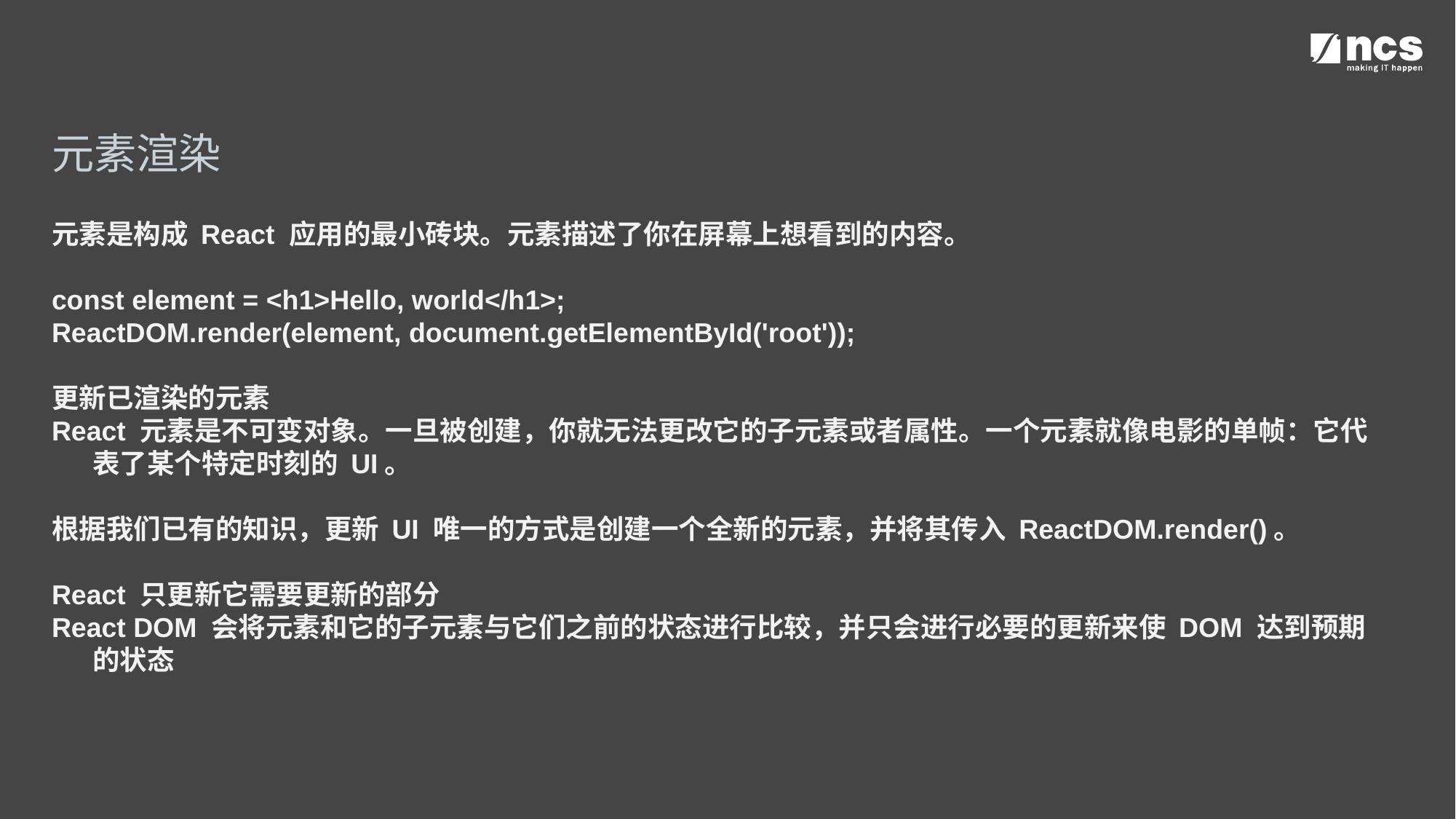

元素渲染
元素是构成 React 应用的最小砖块。元素描述了你在屏幕上想看到的内容。

const element = <h1>Hello, world</h1>;
ReactDOM.render(element, document.getElementById('root'));

更新已渲染的元素
React 元素是不可变对象。一旦被创建，你就无法更改它的子元素或者属性。一个元素就像电影的单帧：它代表了某个特定时刻的 UI。

根据我们已有的知识，更新 UI 唯一的方式是创建一个全新的元素，并将其传入 ReactDOM.render()。

React 只更新它需要更新的部分
React DOM 会将元素和它的子元素与它们之前的状态进行比较，并只会进行必要的更新来使 DOM 达到预期的状态